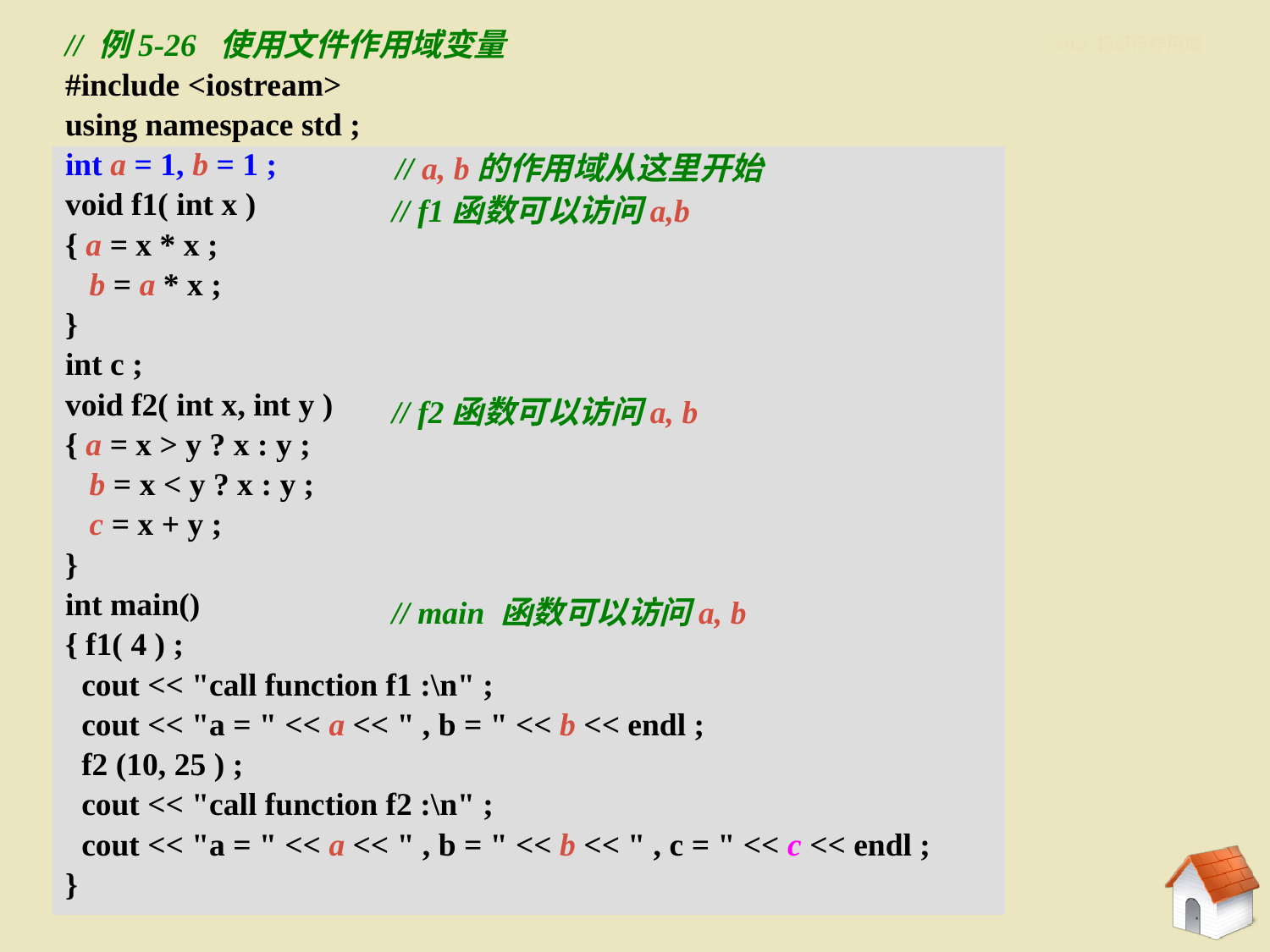

// 例5-26  使用文件作用域变量
#include <iostream>
using namespace std ;
int a = 1, b = 1 ;
void f1( int x )
{ a = x * x ;
   b = a * x ;
}
int c ;
void f2( int x, int y )
{ a = x > y ? x : y ;
   b = x < y ? x : y ;
   c = x + y ;
}
int main()
{ f1( 4 ) ;
  cout << "call function f1 :\n" ;
  cout << "a = " << a << " , b = " << b << endl ;
  f2 (10, 25 ) ;
  cout << "call function f2 :\n" ;
  cout << "a = " << a << " , b = " << b << " , c = " << c << endl ;
}
5.9.2 标识符作用域
// a, b的作用域从这里开始
|  |
| --- |
|  |
// f1函数可以访问a,b
// f2函数可以访问a, b
// main 函数可以访问a, b